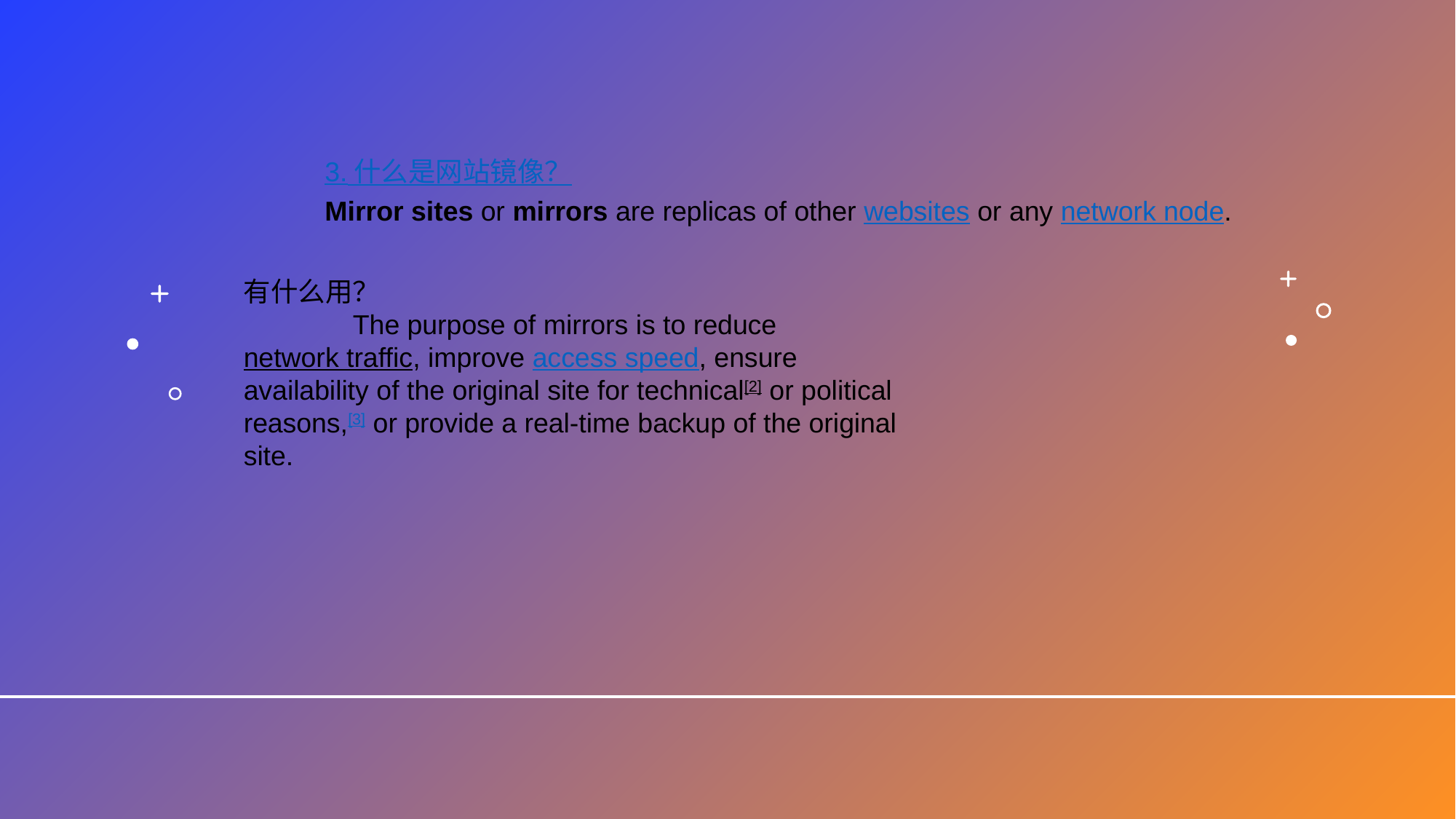

3. 什么是网站镜像？
Mirror sites or mirrors are replicas of other websites or any network node.
有什么用？
	The purpose of mirrors is to reduce network traffic, improve access speed, ensure availability of the original site for technical[2] or political reasons,[3] or provide a real-time backup of the original site.